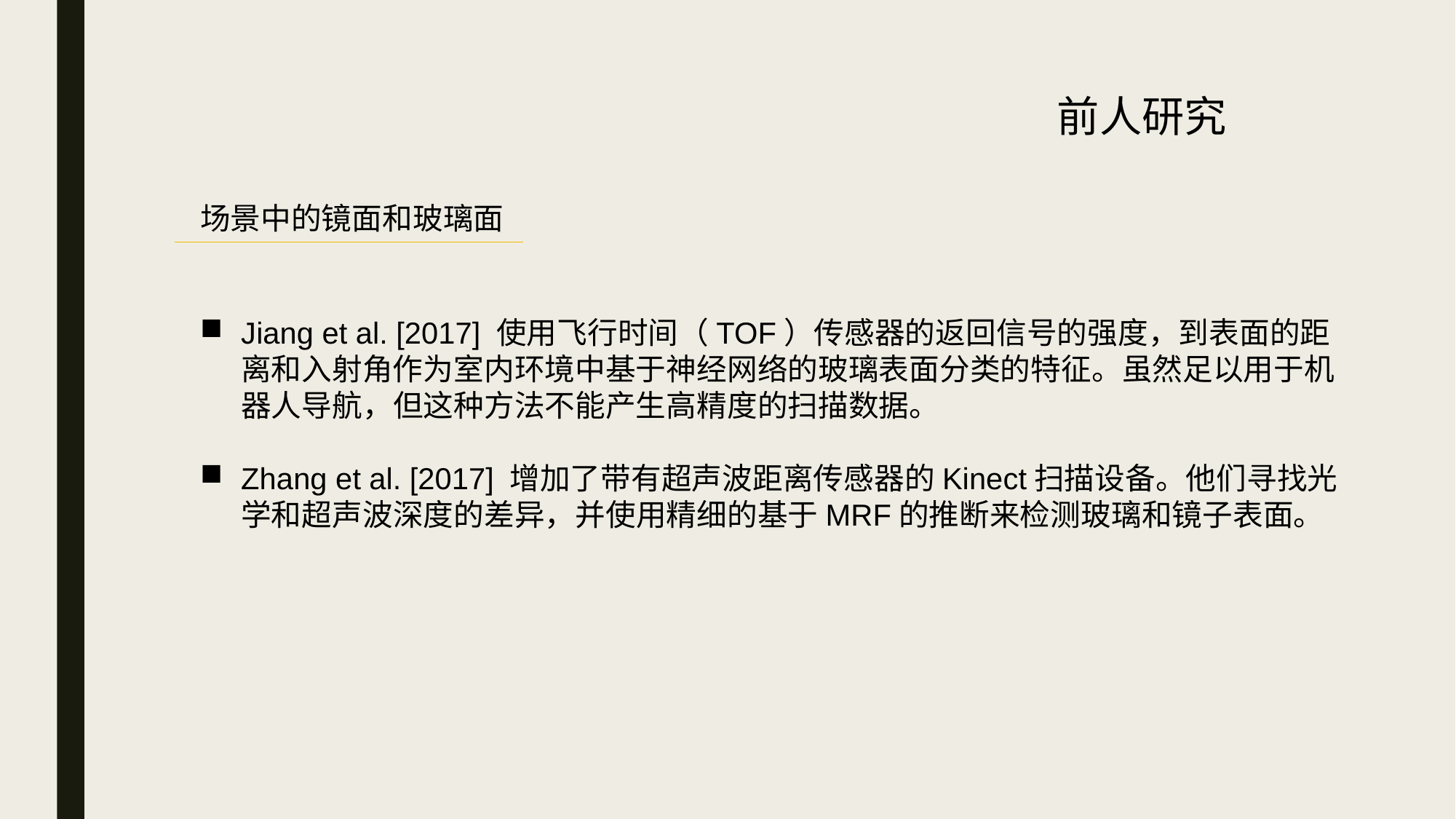

前人研究
场景中的镜面和玻璃面
Jiang et al. [2017] 使用飞行时间（TOF）传感器的返回信号的强度，到表面的距离和入射角作为室内环境中基于神经网络的玻璃表面分类的特征。虽然足以用于机器人导航，但这种方法不能产生高精度的扫描数据。

Zhang et al. [2017] 增加了带有超声波距离传感器的Kinect扫描设备。他们寻找光学和超声波深度的差异，并使用精细的基于MRF的推断来检测玻璃和镜子表面。